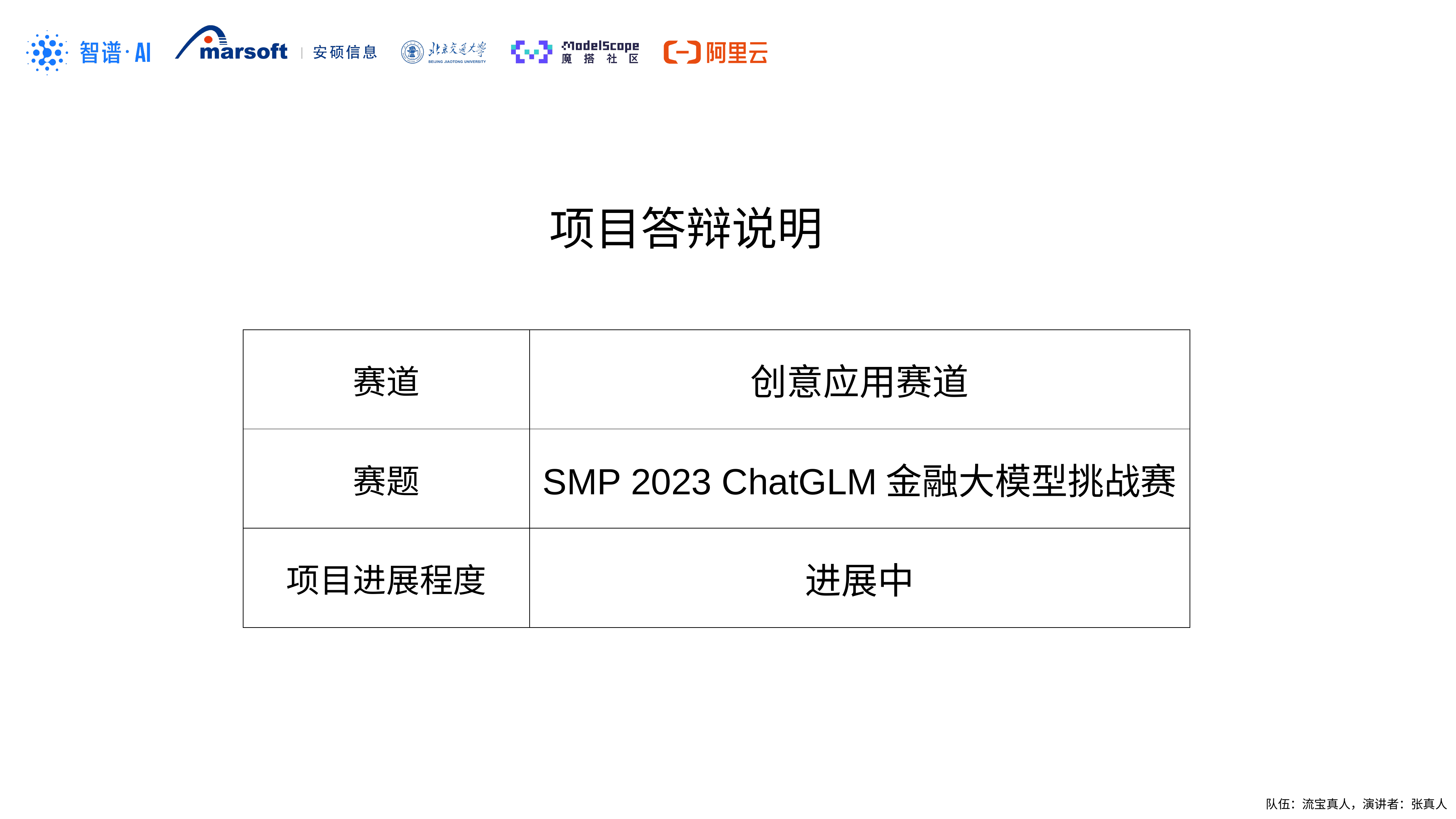

项目答辩说明
| 赛道 | 创意应用赛道 |
| --- | --- |
| 赛题 | SMP 2023 ChatGLM金融大模型挑战赛 |
| 项目进展程度 | 进展中 |
队伍：流宝真人，演讲者：张真人